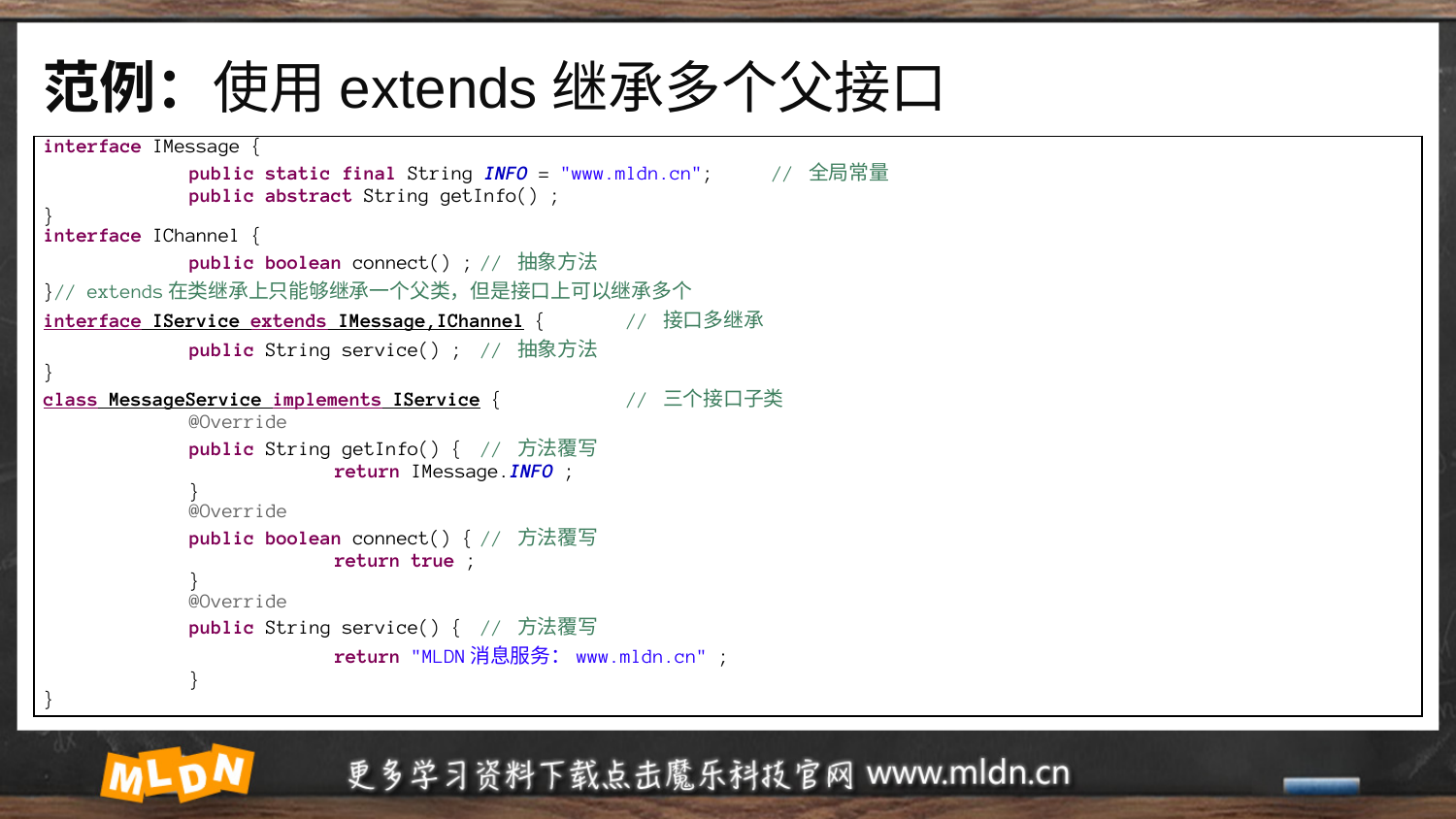

# 范例：使用extends继承多个父接口
| interface IMessage { public static final String INFO = "www.mldn.cn"; // 全局常量 public abstract String getInfo() ; } interface IChannel { public boolean connect() ; // 抽象方法 }// extends在类继承上只能够继承一个父类，但是接口上可以继承多个 interface IService extends IMessage,IChannel { // 接口多继承 public String service() ; // 抽象方法 } class MessageService implements IService { // 三个接口子类 @Override public String getInfo() { // 方法覆写 return IMessage.INFO ; } @Override public boolean connect() { // 方法覆写 return true ; } @Override public String service() { // 方法覆写 return "MLDN消息服务：www.mldn.cn" ; } } |
| --- |